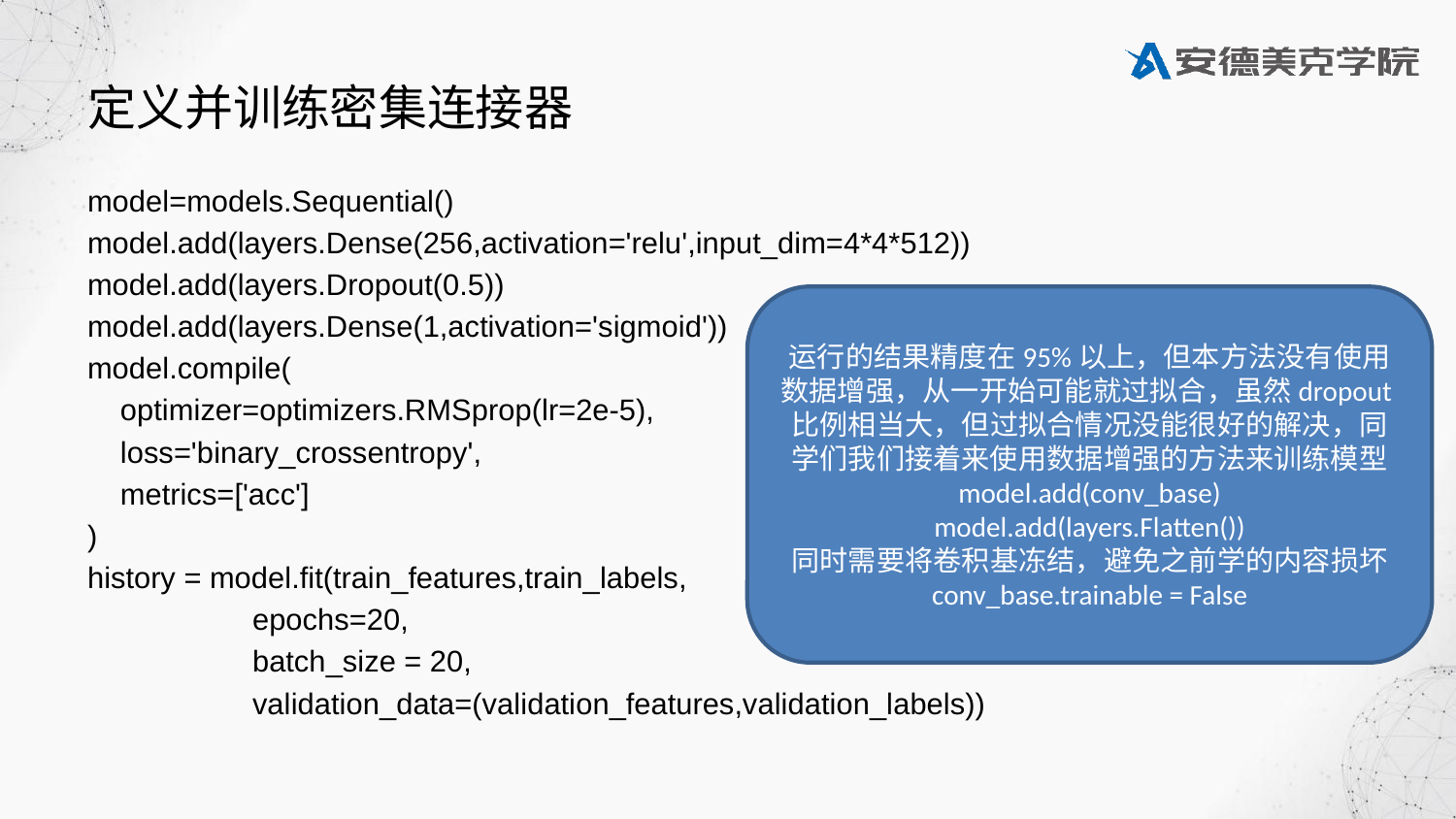

# 定义并训练密集连接器
model=models.Sequential()
model.add(layers.Dense(256,activation='relu',input_dim=4*4*512))
model.add(layers.Dropout(0.5))
model.add(layers.Dense(1,activation='sigmoid'))
model.compile(
    optimizer=optimizers.RMSprop(lr=2e-5),
    loss='binary_crossentropy',
    metrics=['acc']
)
history = model.fit(train_features,train_labels,
                    epochs=20,
                    batch_size = 20,
                    validation_data=(validation_features,validation_labels))
运行的结果精度在95%以上，但本方法没有使用数据增强，从一开始可能就过拟合，虽然dropout比例相当大，但过拟合情况没能很好的解决，同学们我们接着来使用数据增强的方法来训练模型
model.add(conv_base)
model.add(layers.Flatten())
同时需要将卷积基冻结，避免之前学的内容损坏
conv_base.trainable = False